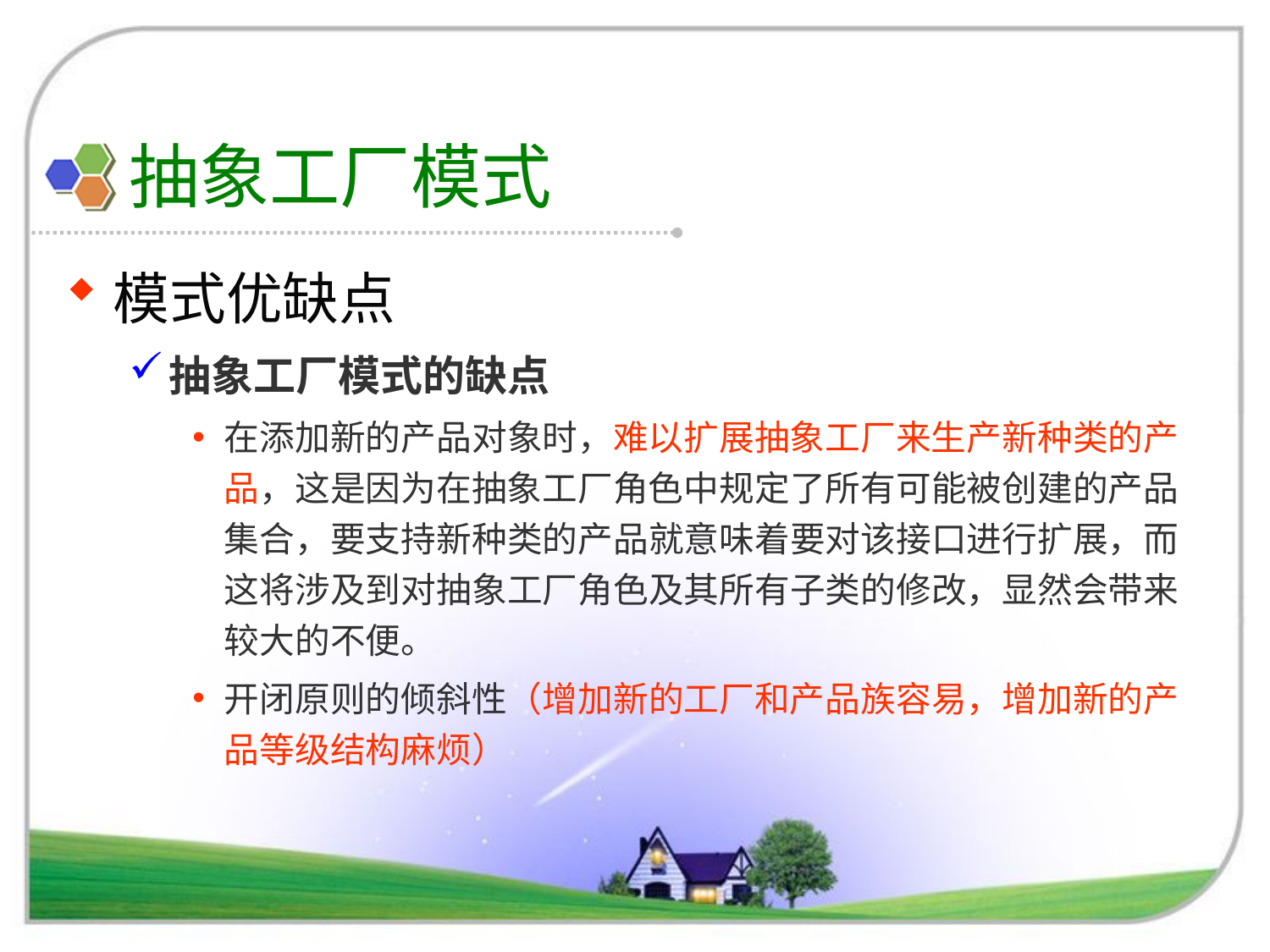

# 抽象工厂模式
模式优缺点
抽象工厂模式的缺点
在添加新的产品对象时，难以扩展抽象工厂来生产新种类的产品，这是因为在抽象工厂角色中规定了所有可能被创建的产品集合，要支持新种类的产品就意味着要对该接口进行扩展，而这将涉及到对抽象工厂角色及其所有子类的修改，显然会带来较大的不便。
开闭原则的倾斜性（增加新的工厂和产品族容易，增加新的产品等级结构麻烦）